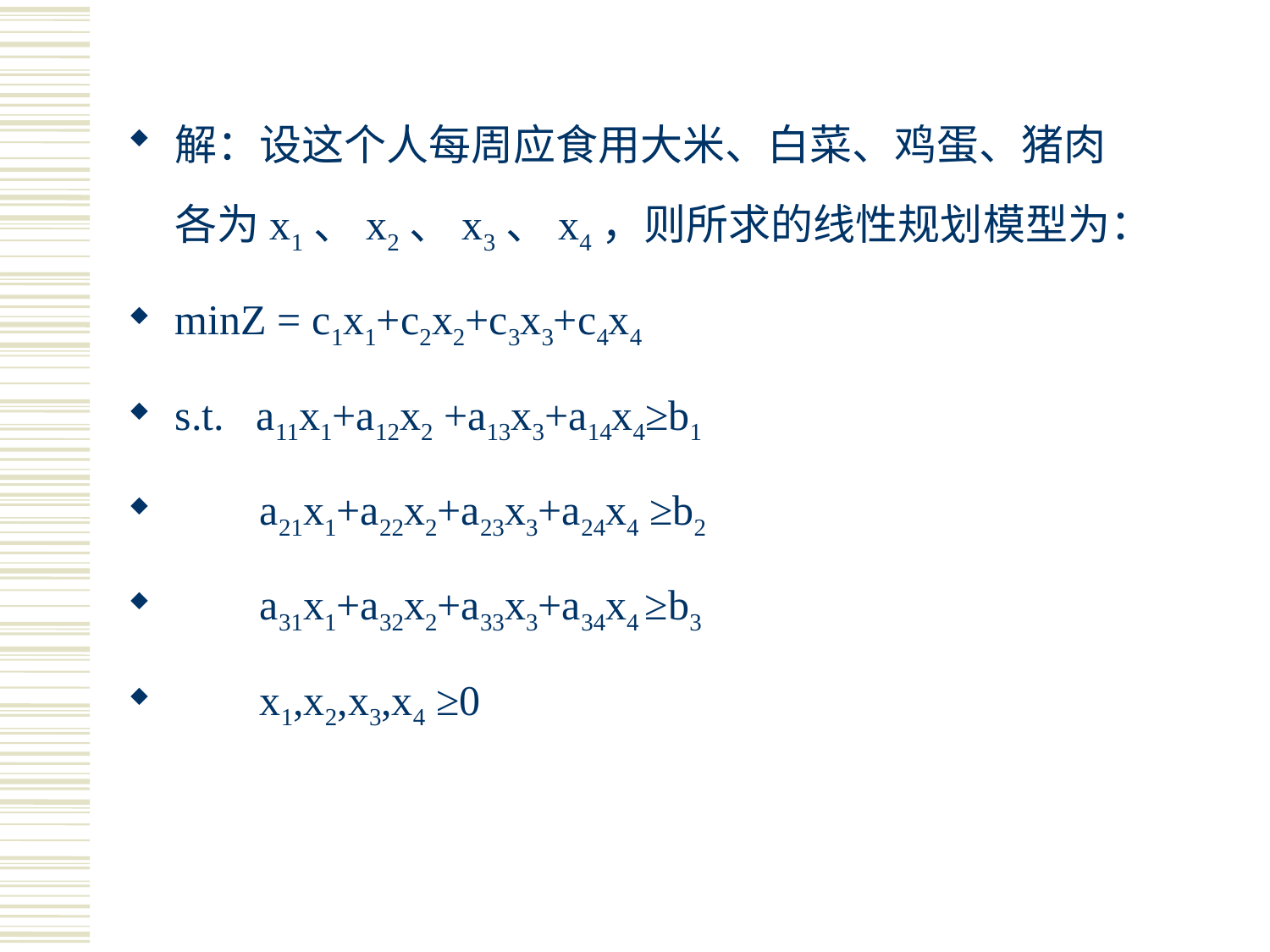

解：设这个人每周应食用大米、白菜、鸡蛋、猪肉各为x1、x2、x3、x4，则所求的线性规划模型为：
minZ = c1x1+c2x2+c3x3+c4x4
s.t.   a11x1+a12x2 +a13x3+a14x4≥b1
        a21x1+a22x2+a23x3+a24x4 ≥b2
        a31x1+a32x2+a33x3+a34x4 ≥b3
        x1,x2,x3,x4 ≥0